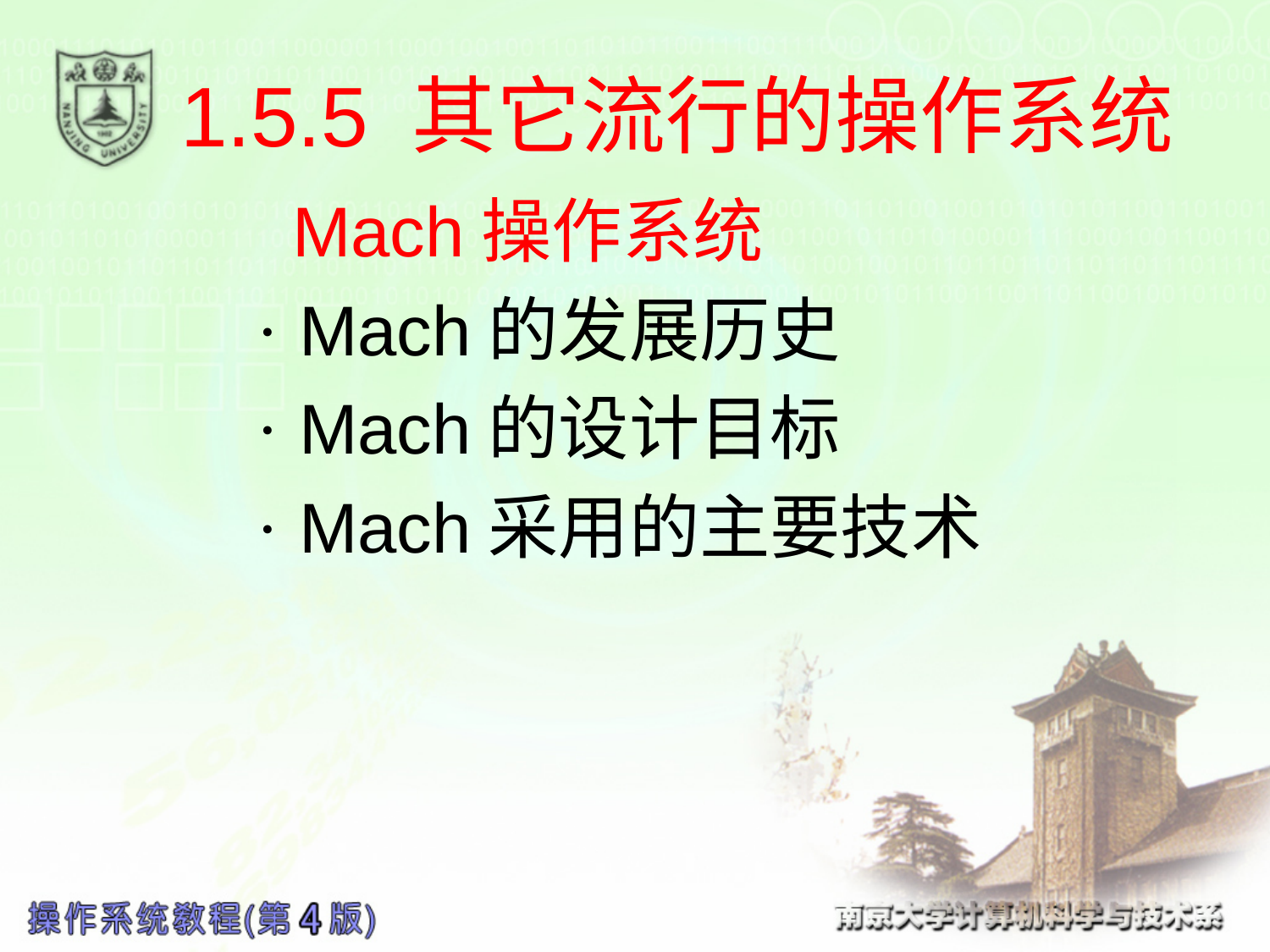

# 1.5.5 其它流行的操作系统
      Mach操作系统
   · Mach的发展历史
   · Mach的设计目标
   · Mach采用的主要技术